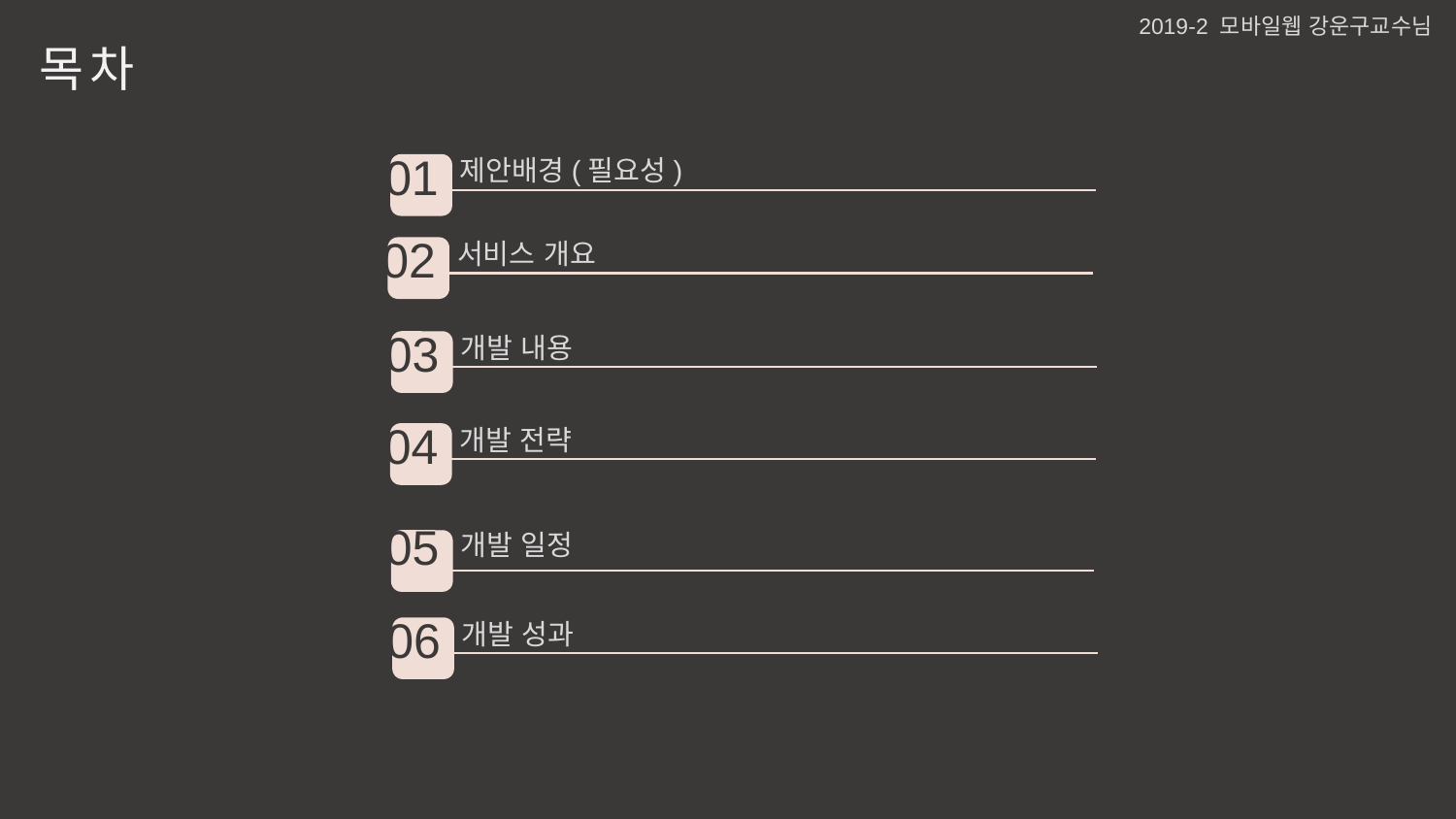

2019-2 모바일웹 강운구교수님
목차
01
제안배경(필요성)

02
서비스 개요

01
03
개발 내용

04
개발 전략

05
개발 일정

06
개발 성과

07